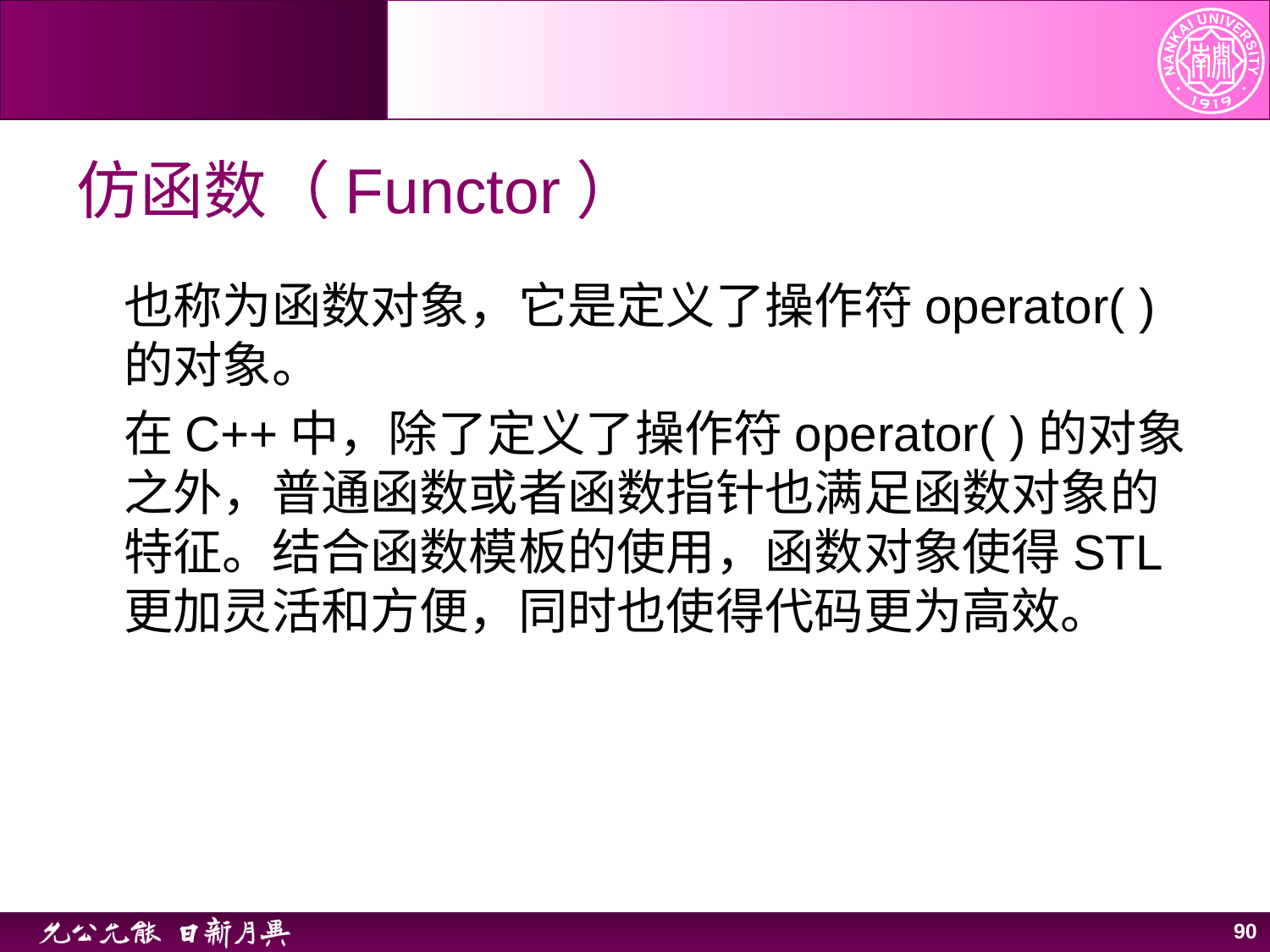

# 仿函数（Functor）
也称为函数对象，它是定义了操作符operator( )的对象。
在C++中，除了定义了操作符operator( )的对象之外，普通函数或者函数指针也满足函数对象的特征。结合函数模板的使用，函数对象使得STL更加灵活和方便，同时也使得代码更为高效。
90